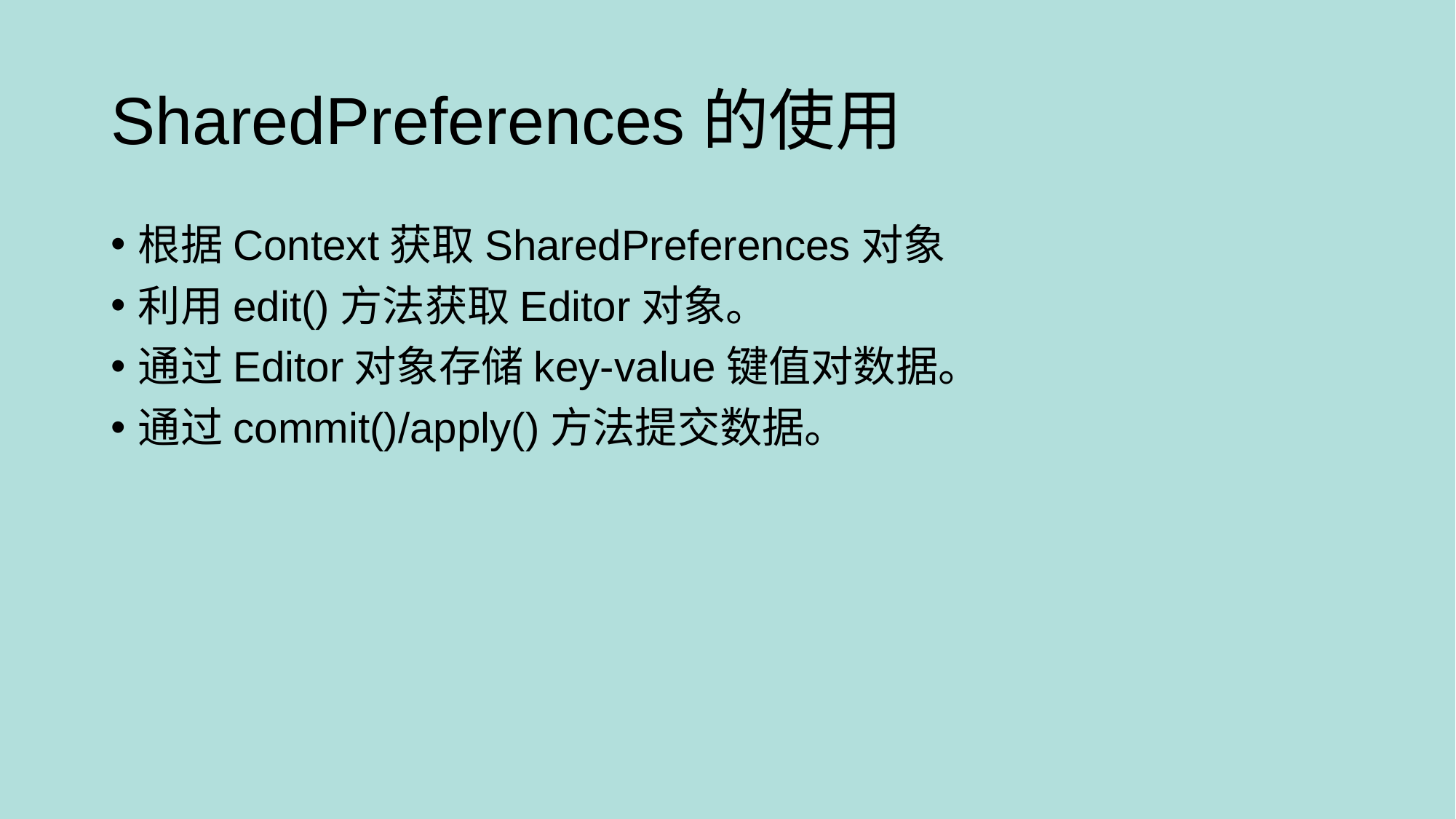

# SharedPreferences的使用
根据Context获取SharedPreferences对象
利用edit()方法获取Editor对象。
通过Editor对象存储key-value键值对数据。
通过commit()/apply()方法提交数据。